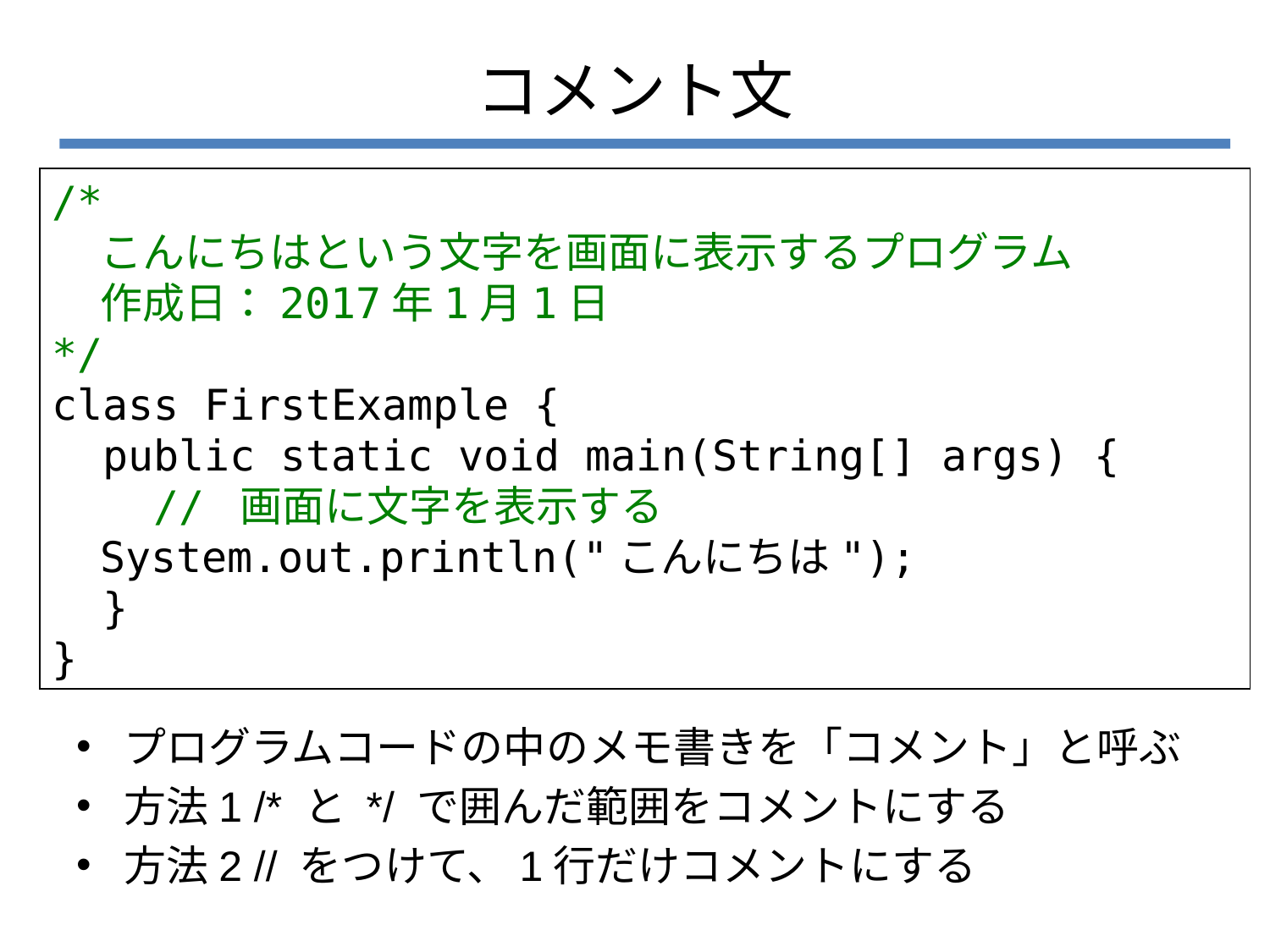

# コメント文
/*
    こんにちはという文字を画面に表示するプログラム
    作成日：2017年1月1日
*/
class FirstExample {
  public static void main(String[] args) {
    // 画面に文字を表示する
    System.out.println("こんにちは");
  }
}
プログラムコードの中のメモ書きを「コメント」と呼ぶ
方法1 /* と */ で囲んだ範囲をコメントにする
方法2 // をつけて、1行だけコメントにする